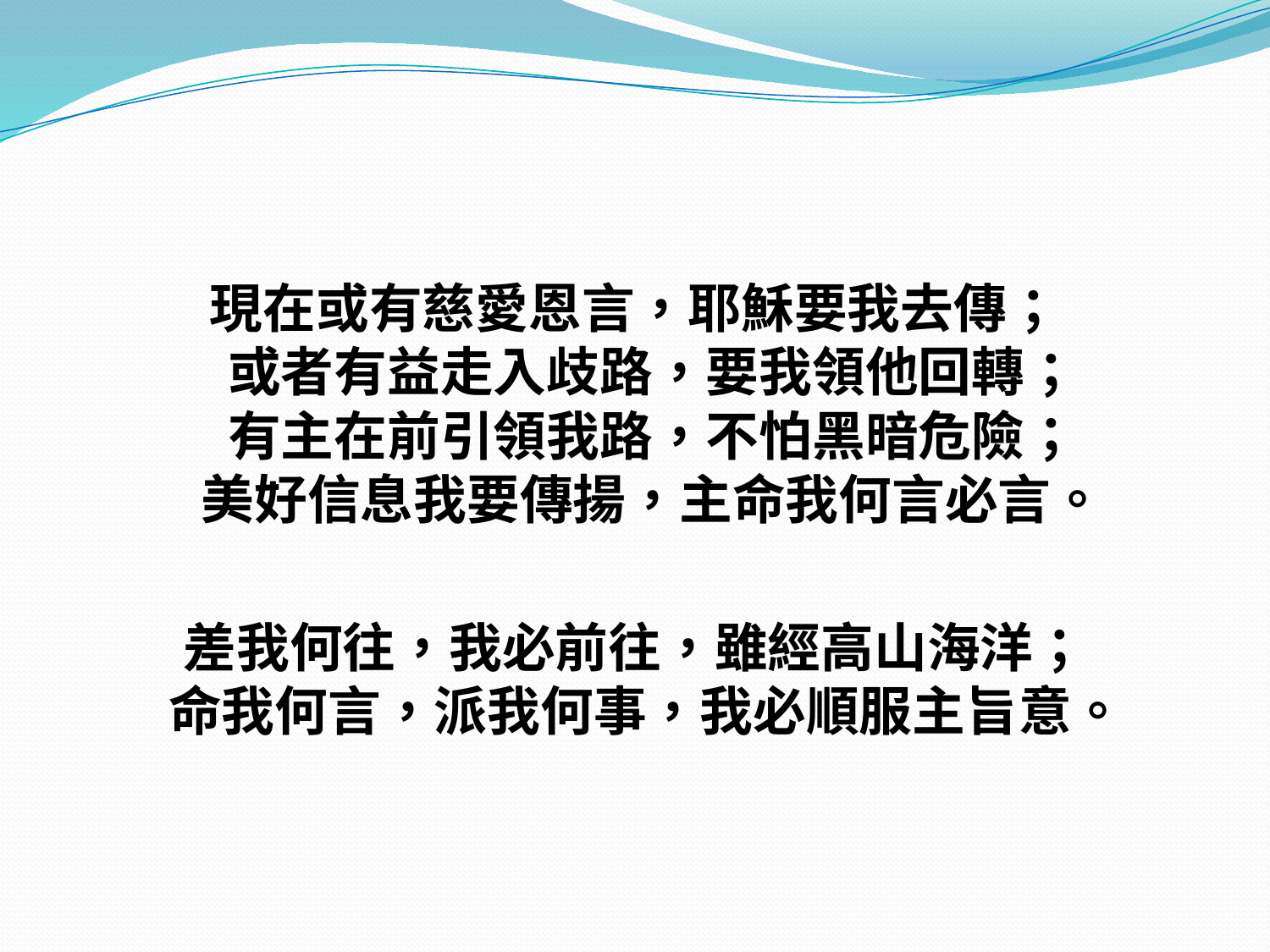

#
現在或有慈愛恩言，耶穌要我去傳；
或者有益走入歧路，要我領他回轉；
有主在前引領我路，不怕黑暗危險；
美好信息我要傳揚，主命我何言必言。

差我何往，我必前往，雖經高山海洋；
命我何言，派我何事，我必順服主旨意。